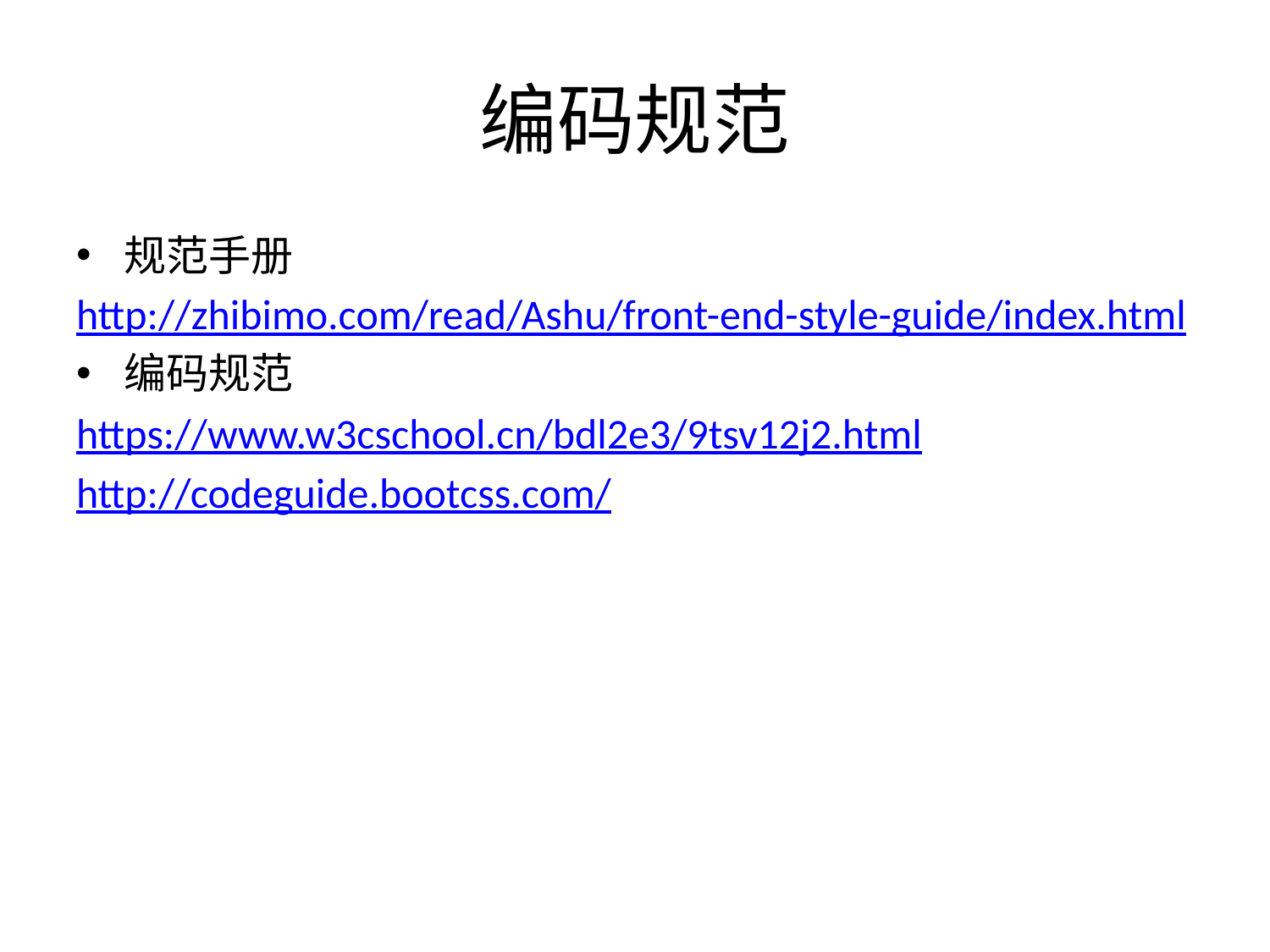

# 编码规范
规范手册
http://zhibimo.com/read/Ashu/front-end-style-guide/index.html
编码规范
https://www.w3cschool.cn/bdl2e3/9tsv12j2.html
http://codeguide.bootcss.com/